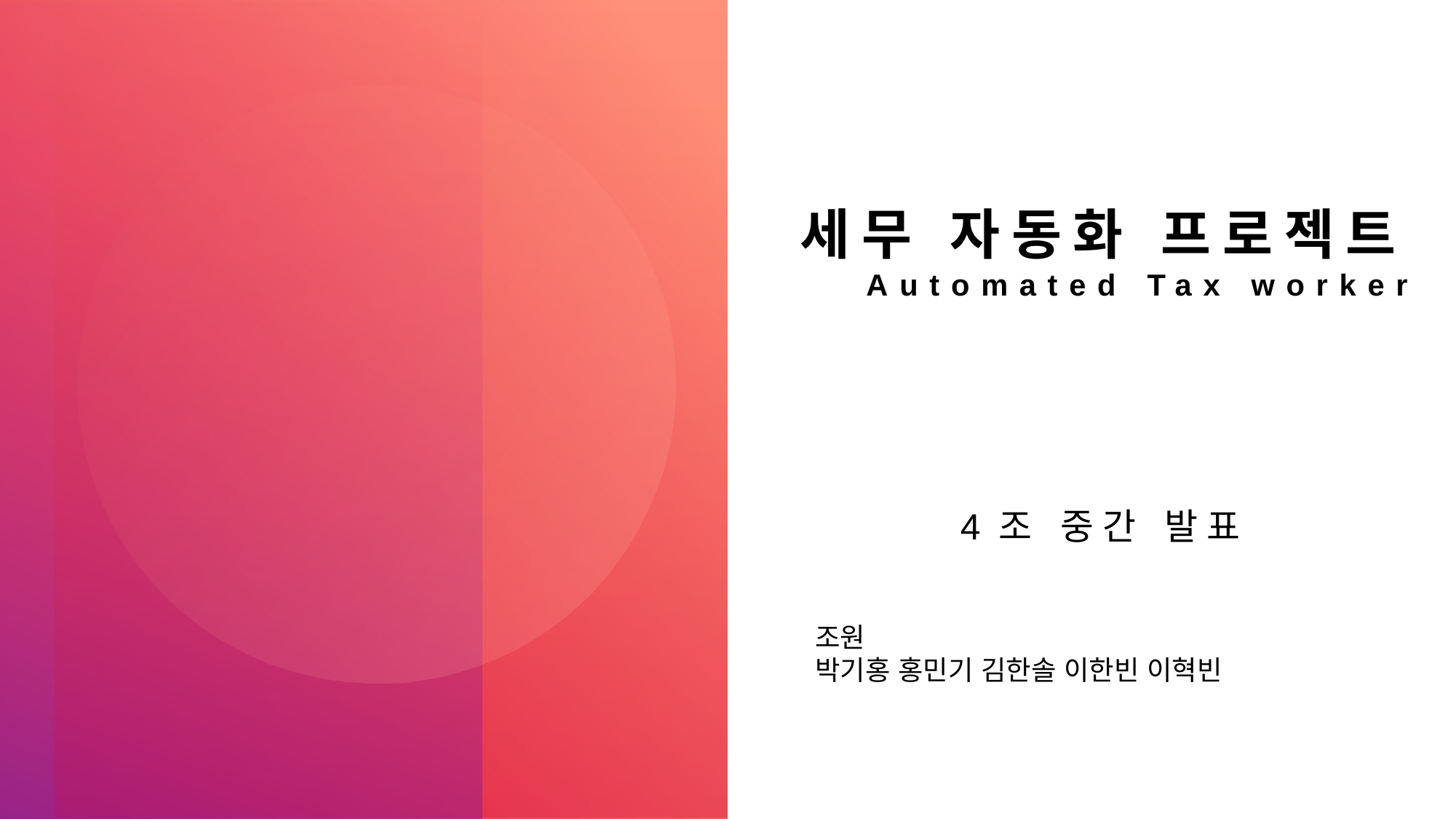

# 세무 자동화 프로젝트 Automated Tax worker
4조 중간 발표

조원
박기홍 홍민기 김한솔 이한빈 이혁빈